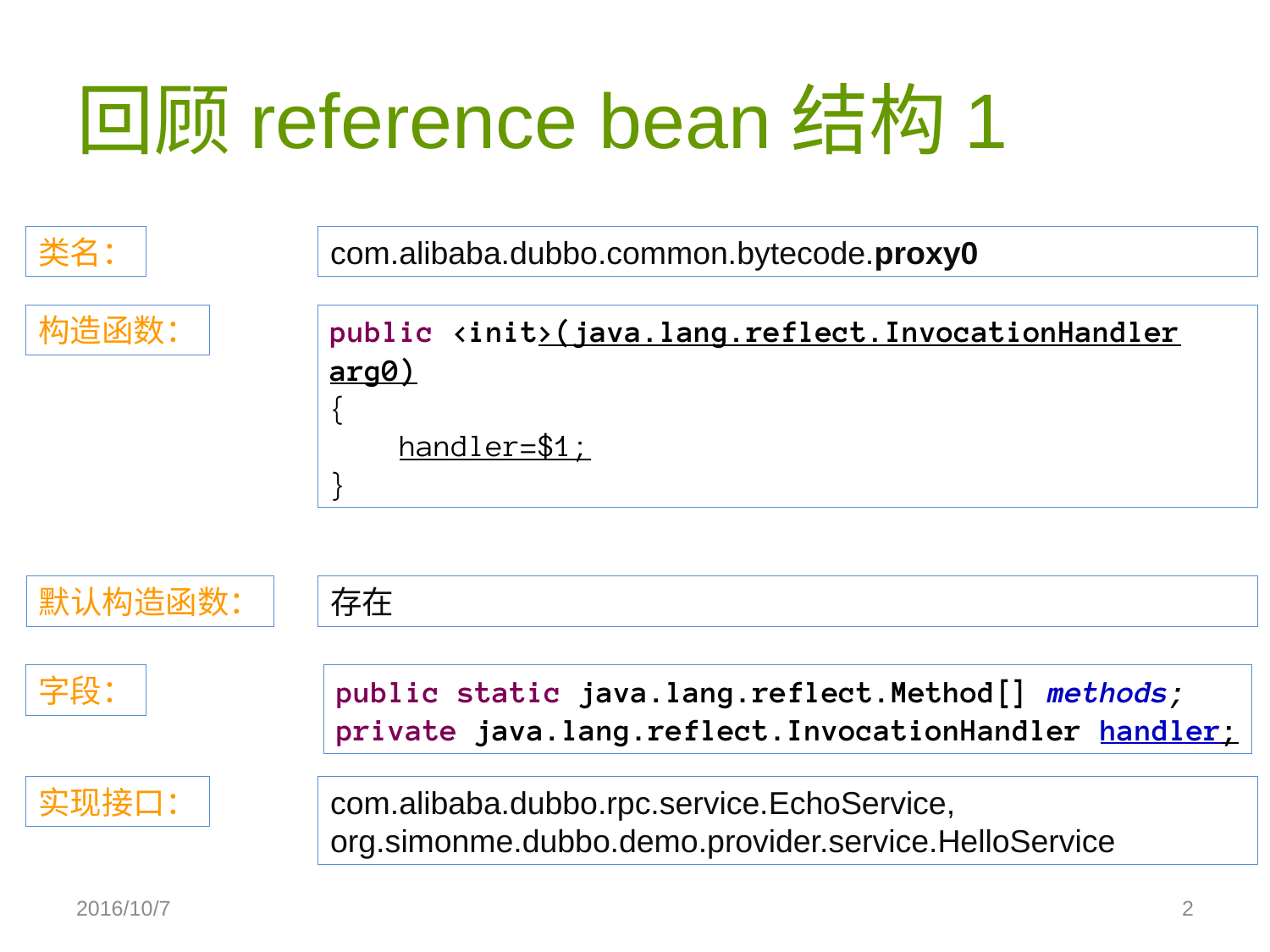

# 回顾reference bean结构1
类名：
com.alibaba.dubbo.common.bytecode.proxy0
构造函数：
public <init>(java.lang.reflect.InvocationHandler arg0)
{
    handler=$1;
}
默认构造函数：
存在
字段：
public static java.lang.reflect.Method[] methods;
private java.lang.reflect.InvocationHandler handler;
实现接口：
com.alibaba.dubbo.rpc.service.EchoService,
org.simonme.dubbo.demo.provider.service.HelloService
2016/10/7
2